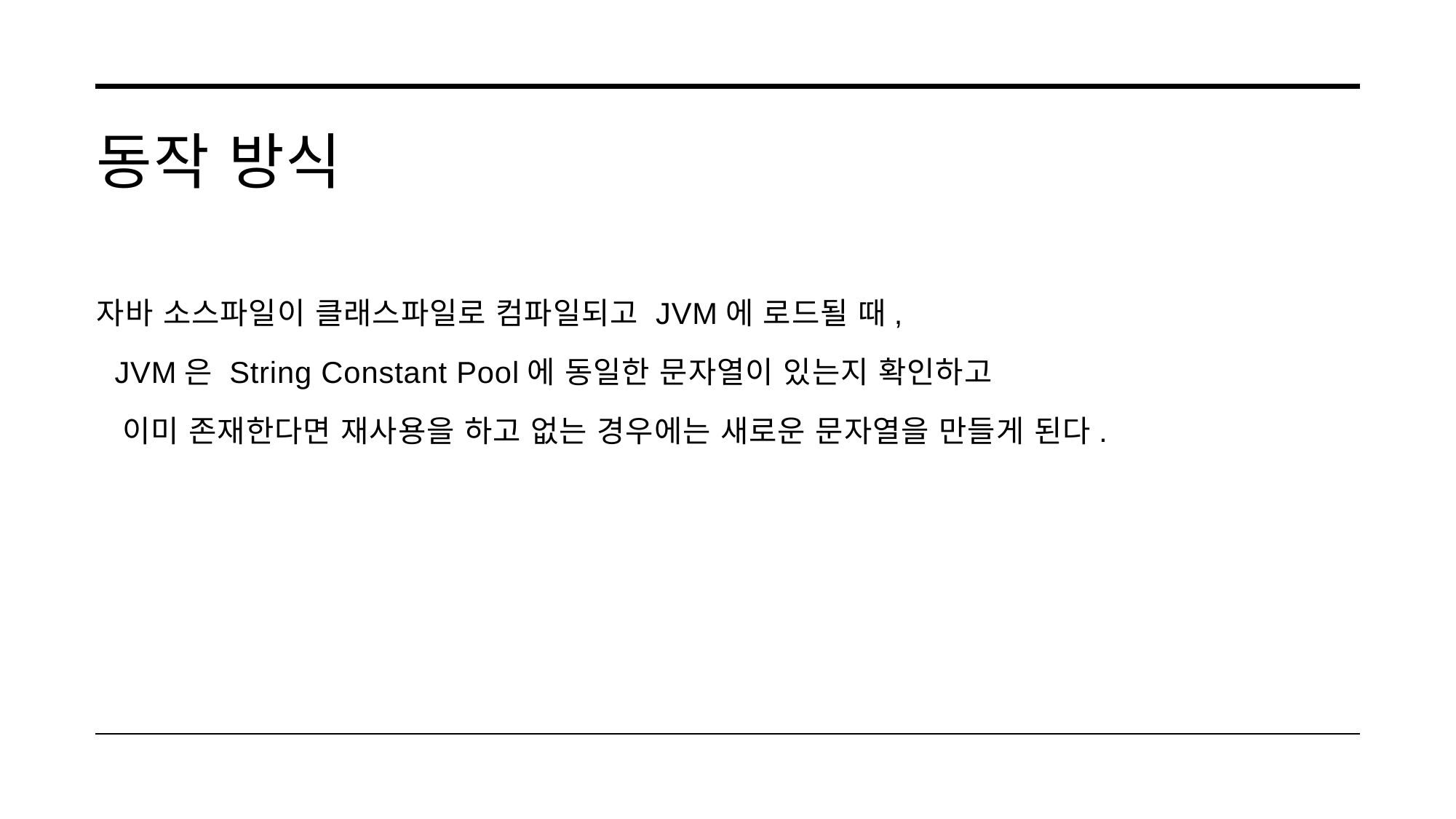

# 동작 방식
자바 소스파일이 클래스파일로 컴파일되고 JVM에 로드될 때,
  JVM은 String Constant Pool에 동일한 문자열이 있는지 확인하고
  이미 존재한다면 재사용을 하고 없는 경우에는 새로운 문자열을 만들게 된다.